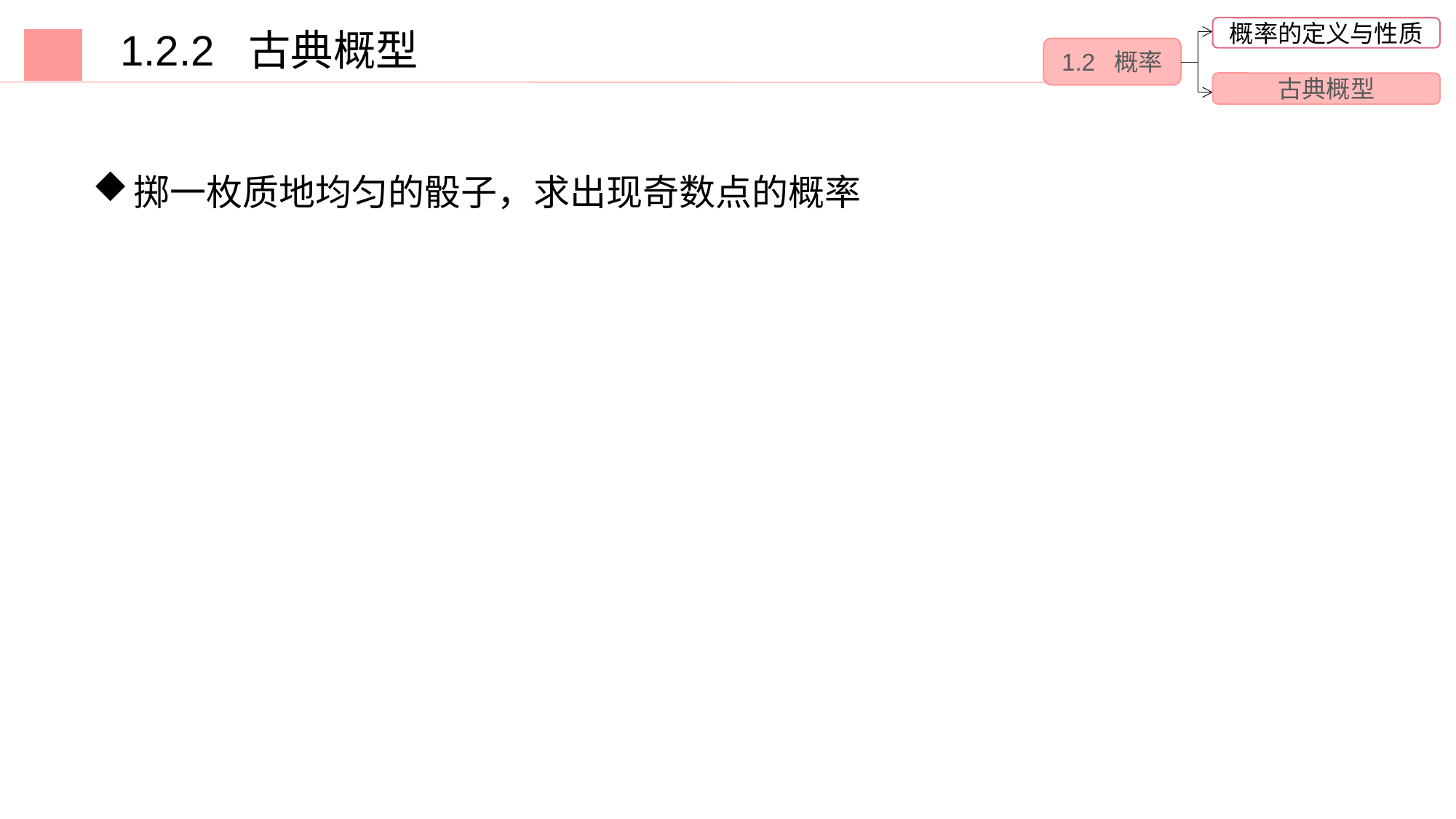

1.2.2  古典概型
概率的定义与性质

1.2  概率
古典概型

掷一枚质地均匀的骰子，求出现奇数点的概率